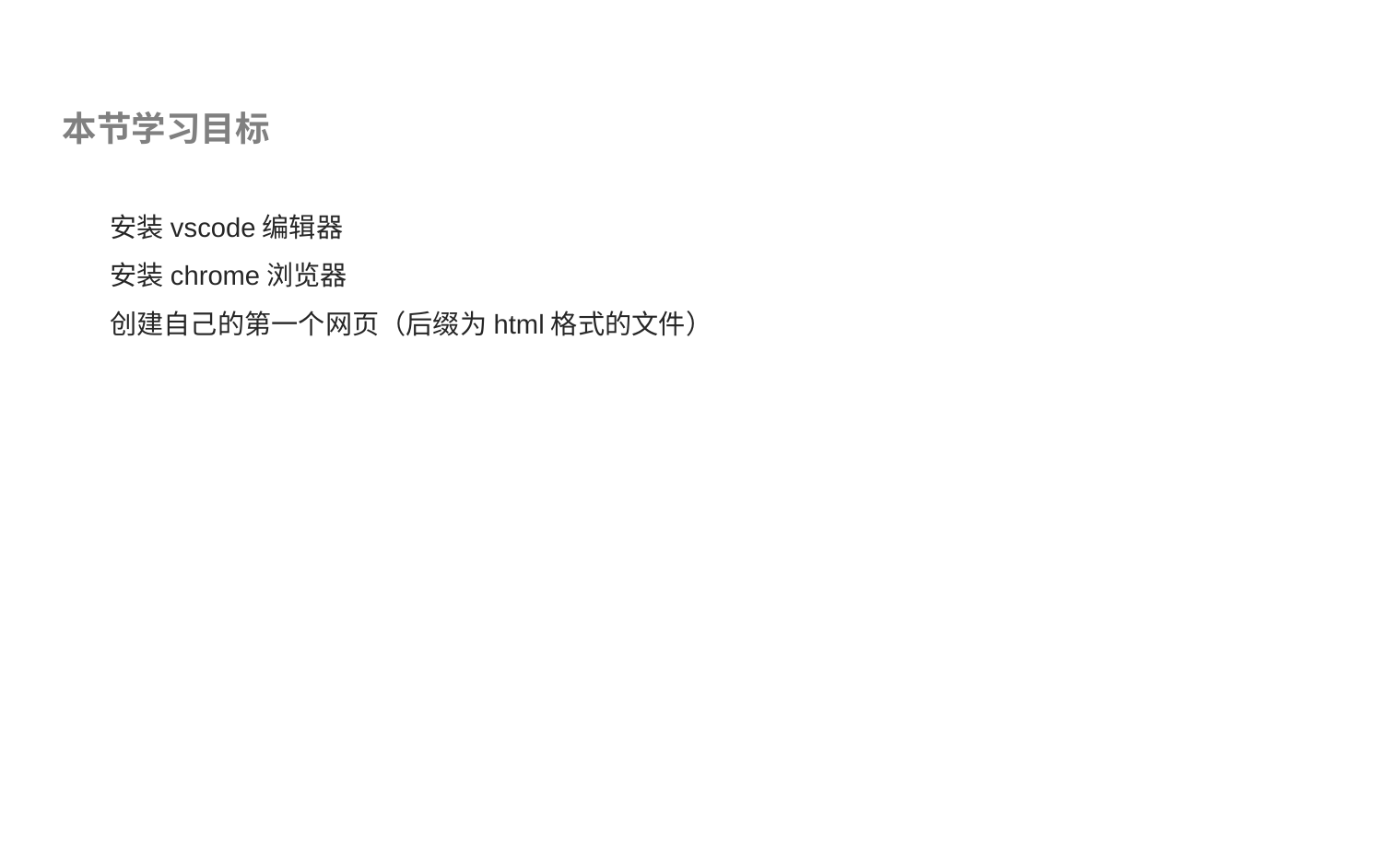

本节学习目标
安装vscode编辑器
安装chrome浏览器
创建自己的第一个网页（后缀为html格式的文件）